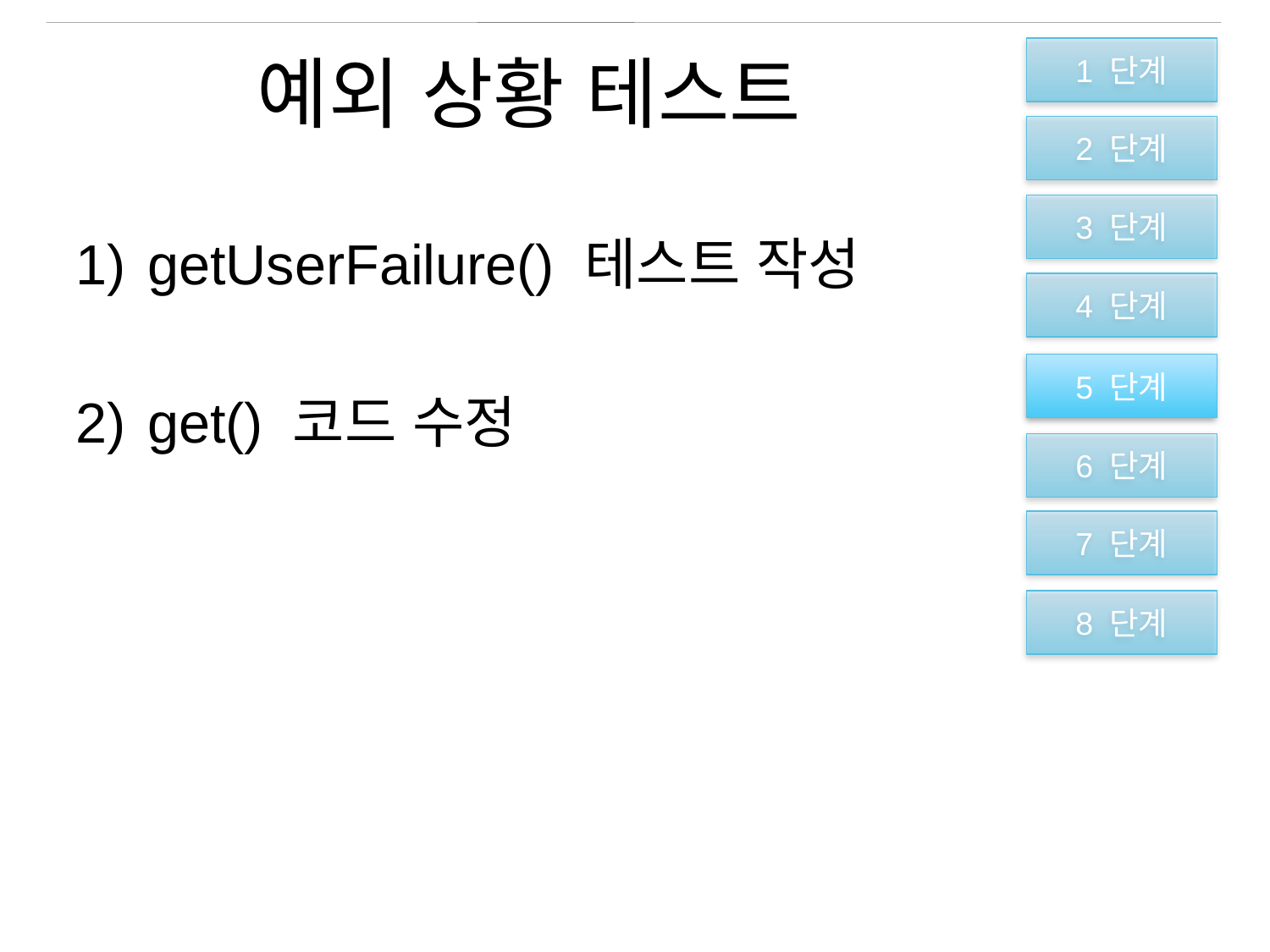

# 예외 상황 테스트
1 단계
2 단계
3 단계
4 단계
5 단계
6 단계
7 단계
8 단계
getUserFailure() 테스트 작성

get() 코드 수정